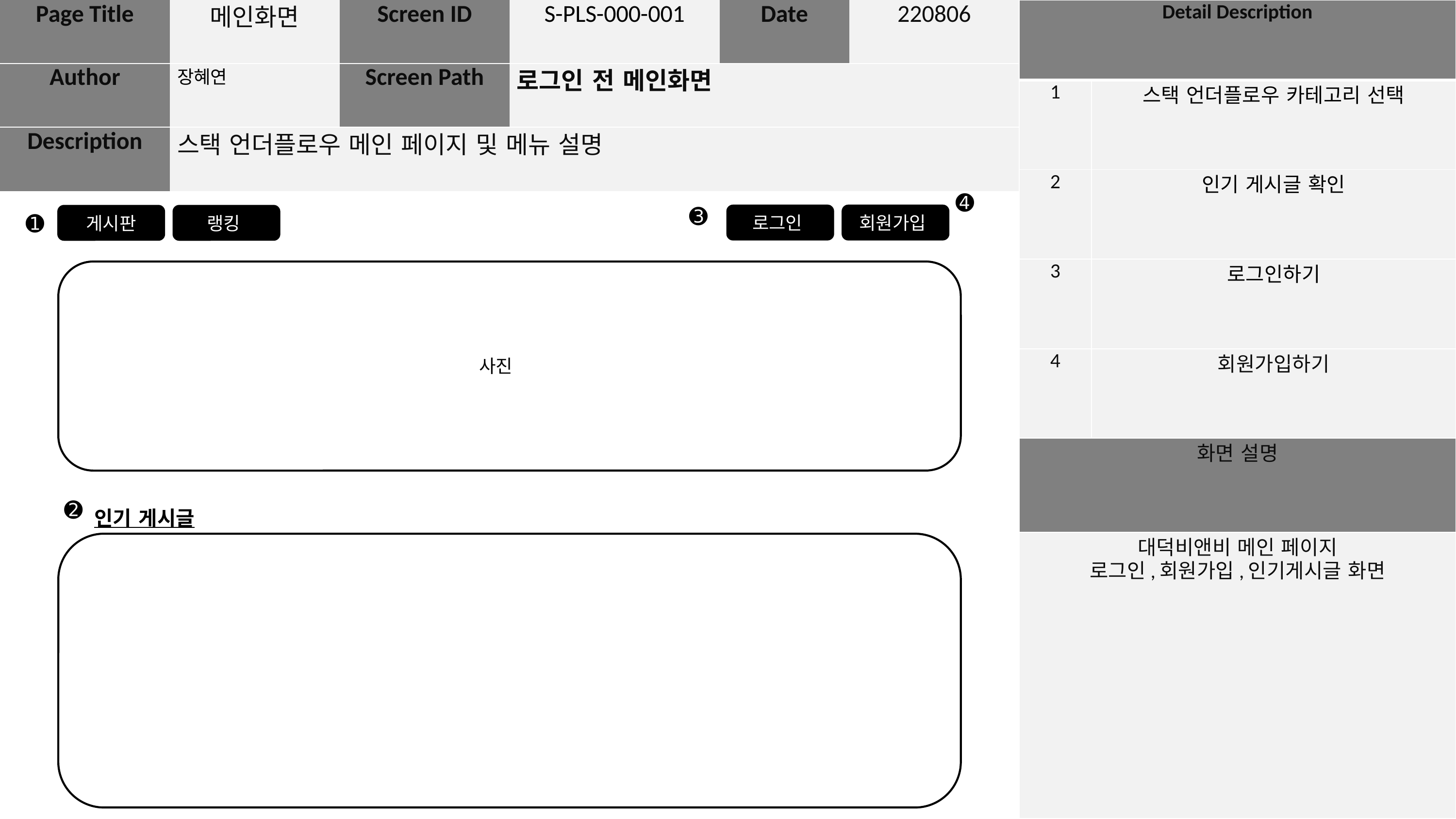

| Page Title | 메인화면 | Screen ID | S-PLS-000-001 | Date | 220806 |
| --- | --- | --- | --- | --- | --- |
| Author | 장혜연 | Screen Path | 로그인 전 메인화면 |  |  |
| Description | 스택 언더플로우 메인 페이지 및 메뉴 설명 |  |  |  |  |
| Detail Description |  |
| --- | --- |
| 1 | 스택 언더플로우 카테고리 선택 |
| 2 | 인기 게시글 확인 |
| 3 | 로그인하기 |
| 4 | 회원가입하기 |
| 화면 설명 |  |
| 대덕비앤비 메인 페이지 로그인,회원가입,인기게시글 화면 |  |
➍
➌
➊
로그인
회원가입
게시판
랭킹

사진
인기 게시글

➋